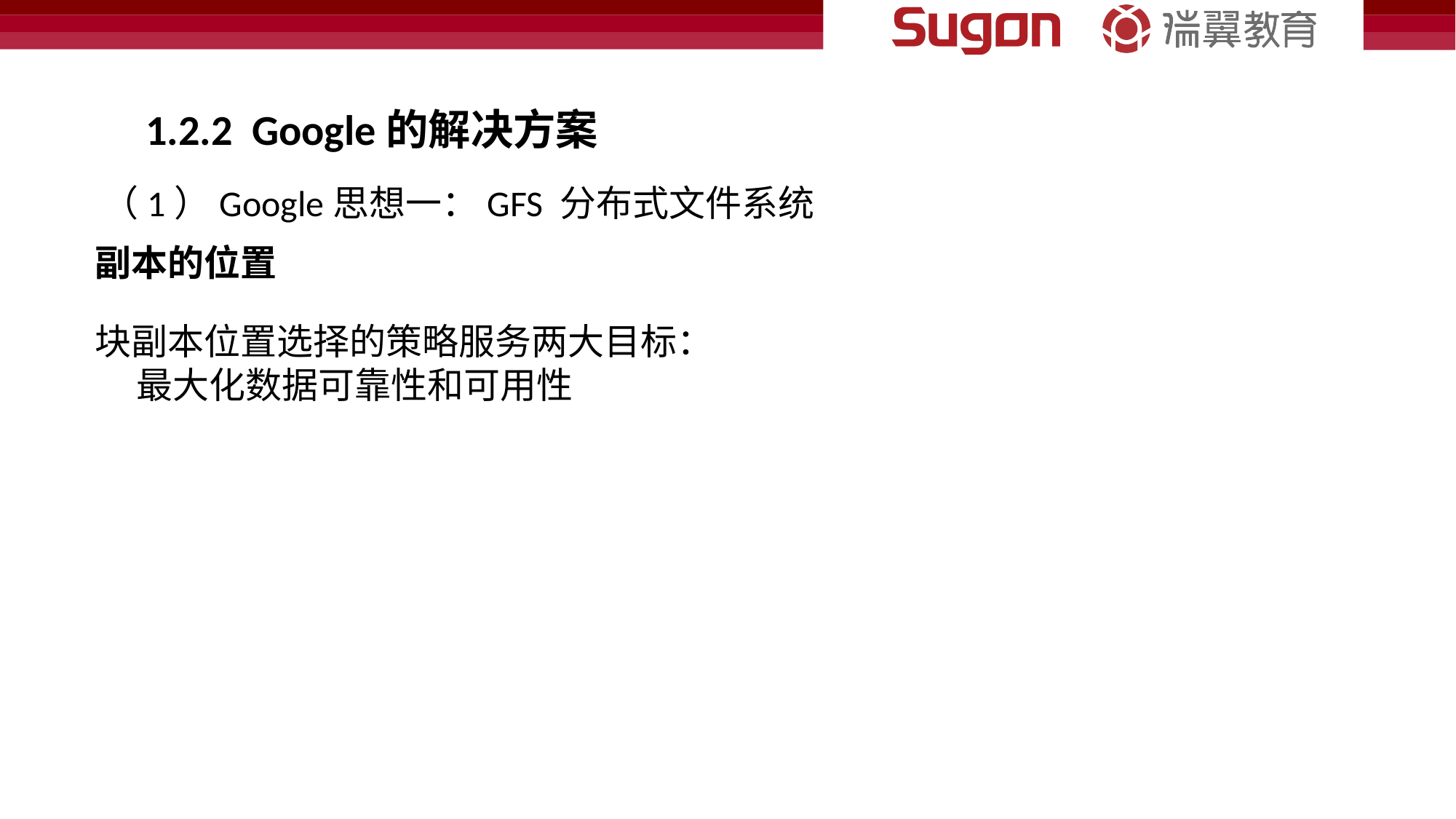

1.2.2  Google的解决方案
（1）Google思想一：GFS 分布式文件系统
副本的位置
块副本位置选择的策略服务两大目标：
    最大化数据可靠性和可用性